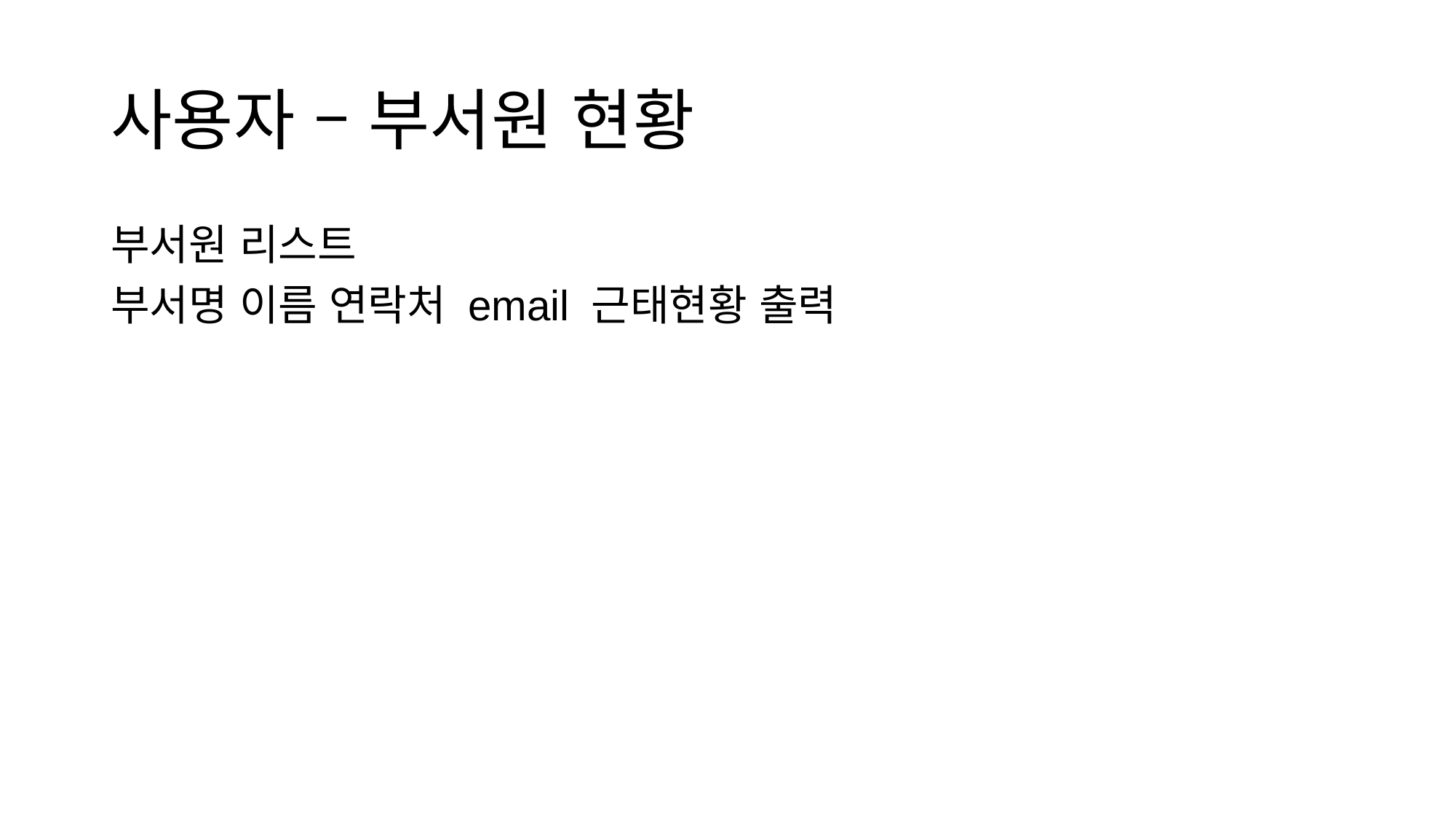

# 사용자 – 부서원 현황
부서원 리스트
부서명 이름 연락처 email 근태현황 출력